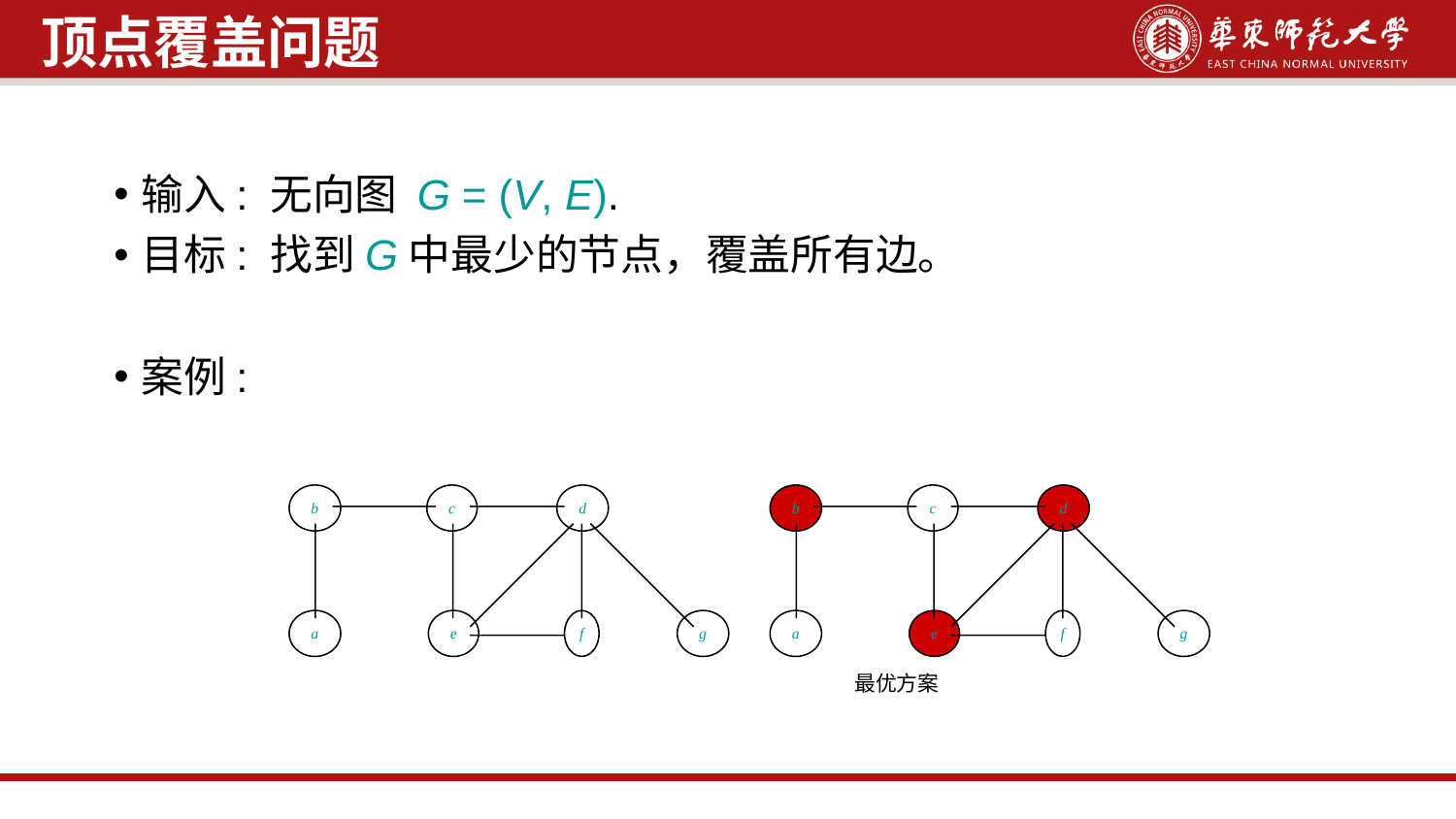

顶点覆盖问题
输入: 无向图 G = (V, E).
目标: 找到G中最少的节点，覆盖所有边。

案例:
b
c
d

a
e
f
g

最优方案
b
c
d

a
e
f
g